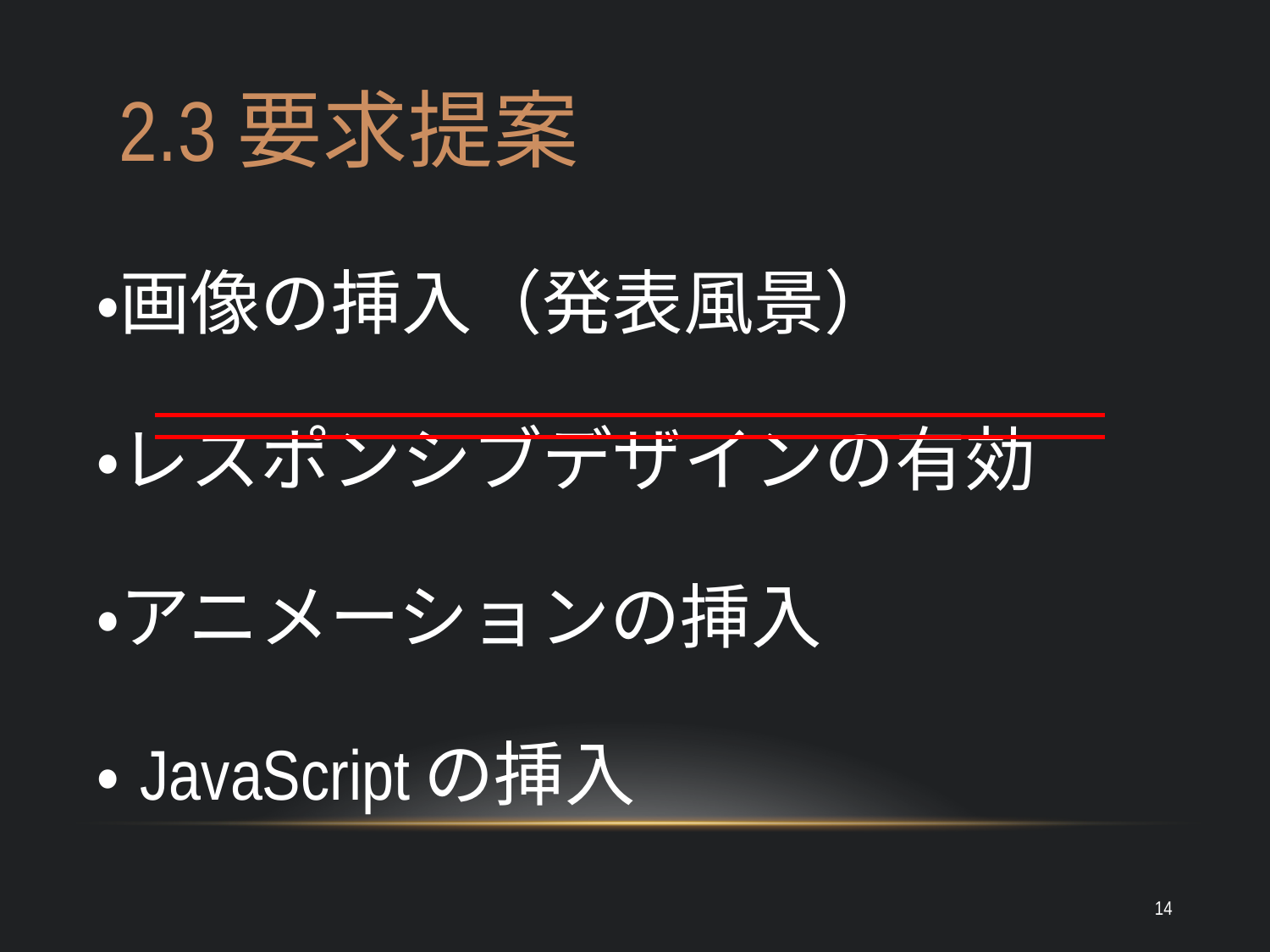

# 2.3要求提案
| ・画像の挿入（発表風景） ・レスポンシブデザインの有効 ・アニメーションの挿入 ・JavaScriptの挿入 |
| --- |
14